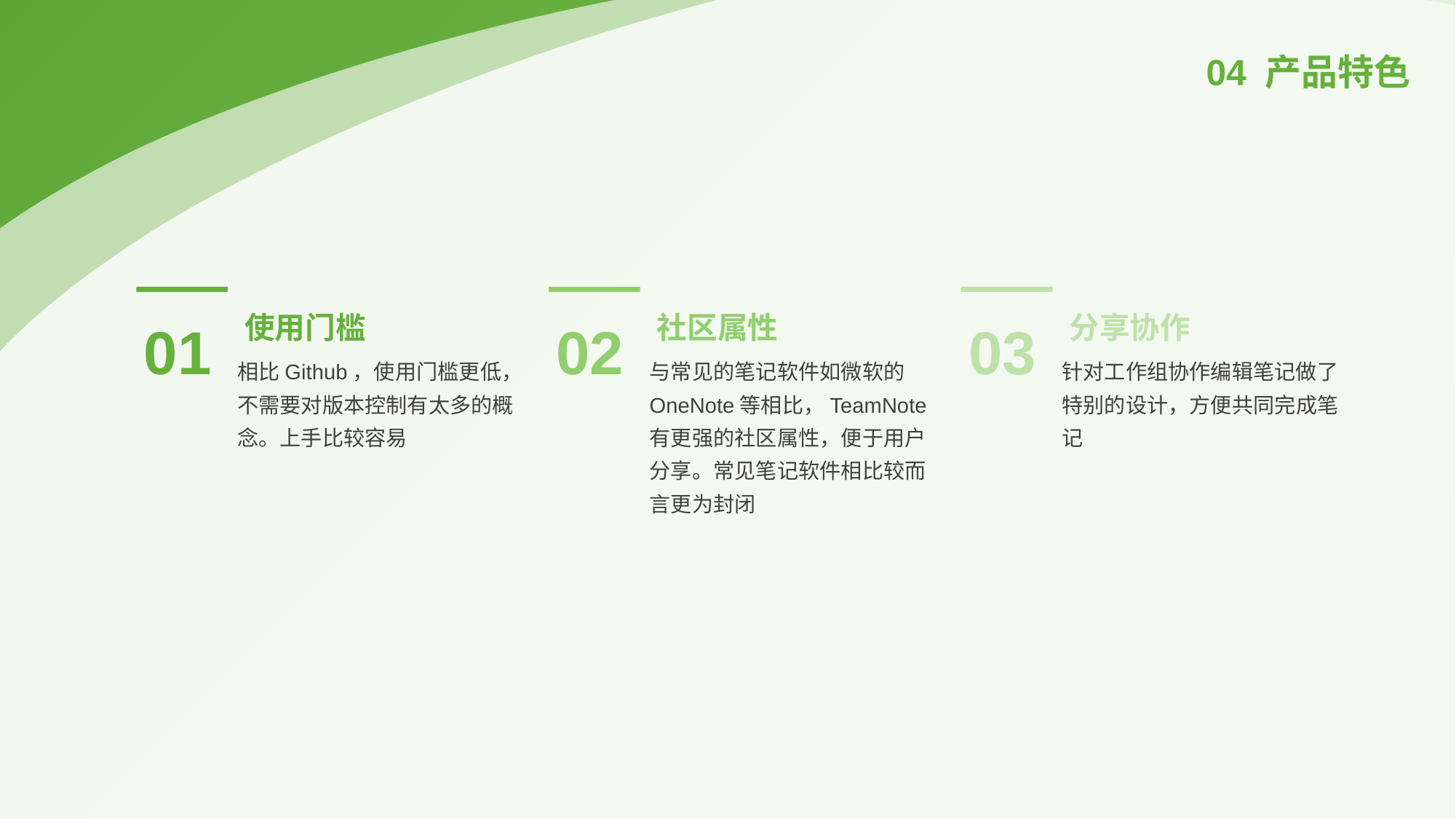

04 产品特色
01

02

03

使用门槛
社区属性
分享协作
相比Github，使用门槛更低，不需要对版本控制有太多的概念。上手比较容易
与常见的笔记软件如微软的OneNote等相比，TeamNote有更强的社区属性，便于用户分享。常见笔记软件相比较而言更为封闭
针对工作组协作编辑笔记做了特别的设计，方便共同完成笔记